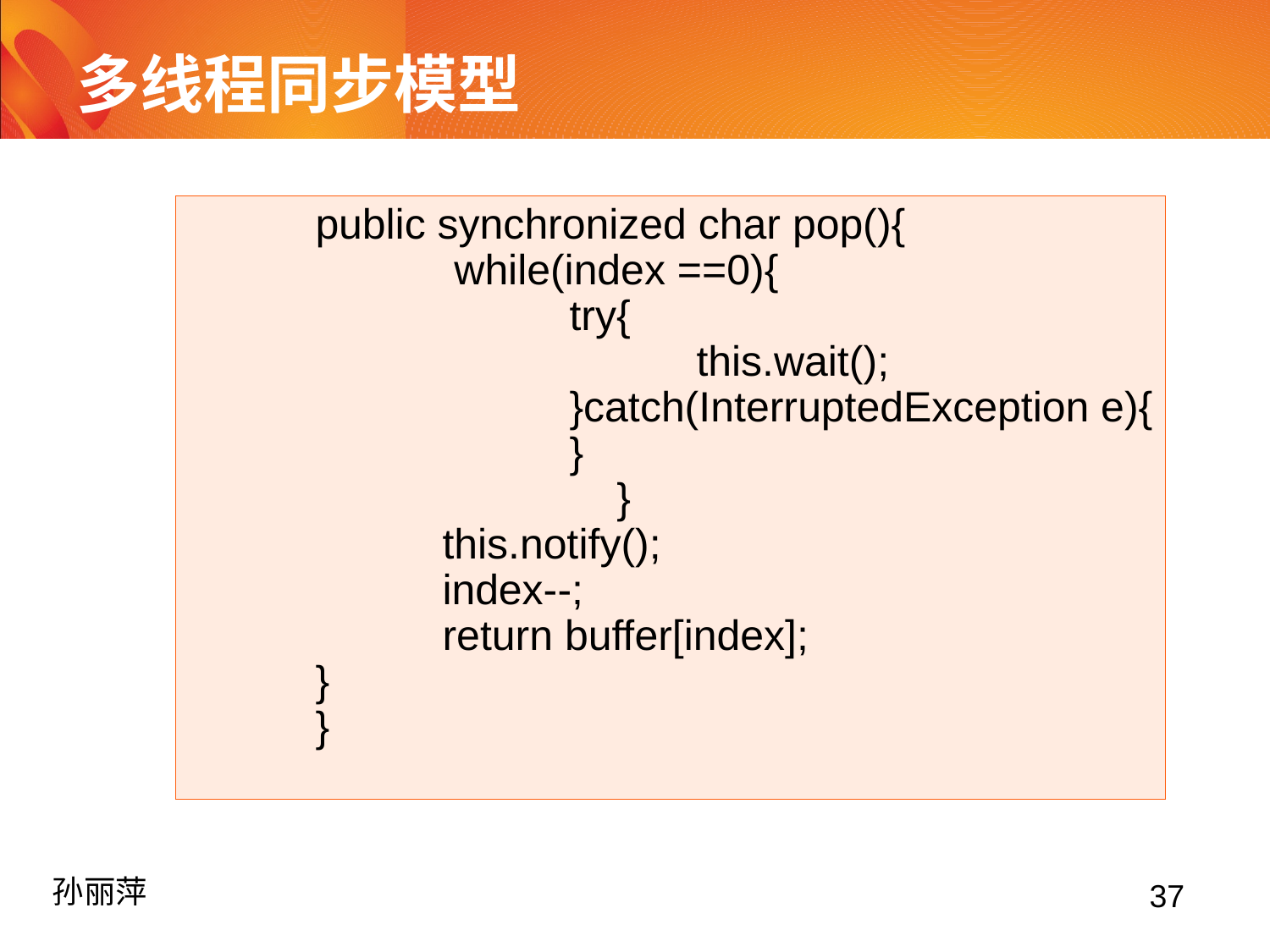

# 多线程同步模型
public synchronized char pop(){
	 while(index ==0){
		try{
			this.wait();
		}catch(InterruptedException e){
		}
  		    }
	this.notify();
  	index--;
  	return buffer[index];
}
}